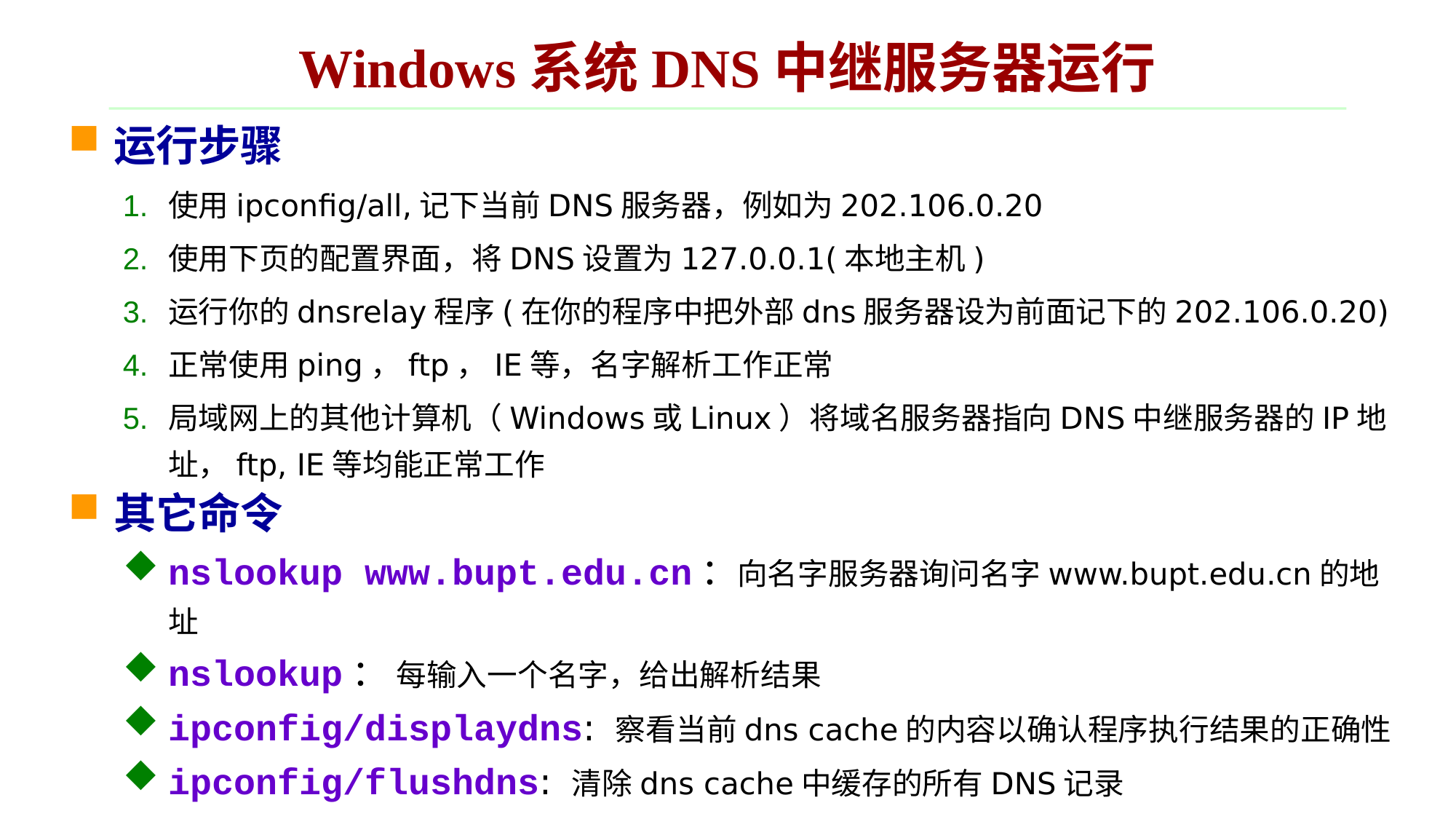

# Windows系统DNS中继服务器运行
运行步骤
使用ipconfig/all,记下当前DNS服务器，例如为202.106.0.20
使用下页的配置界面，将DNS设置为127.0.0.1(本地主机)
运行你的dnsrelay程序(在你的程序中把外部dns服务器设为前面记下的202.106.0.20)
正常使用ping，ftp，IE等，名字解析工作正常
局域网上的其他计算机（Windows或Linux）将域名服务器指向DNS中继服务器的IP地址，ftp, IE等均能正常工作
其它命令
nslookup www.bupt.edu.cn：向名字服务器询问名字www.bupt.edu.cn的地址
nslookup： 每输入一个名字，给出解析结果
ipconfig/displaydns: 察看当前dns cache的内容以确认程序执行结果的正确性
ipconfig/flushdns: 清除dns cache中缓存的所有DNS记录